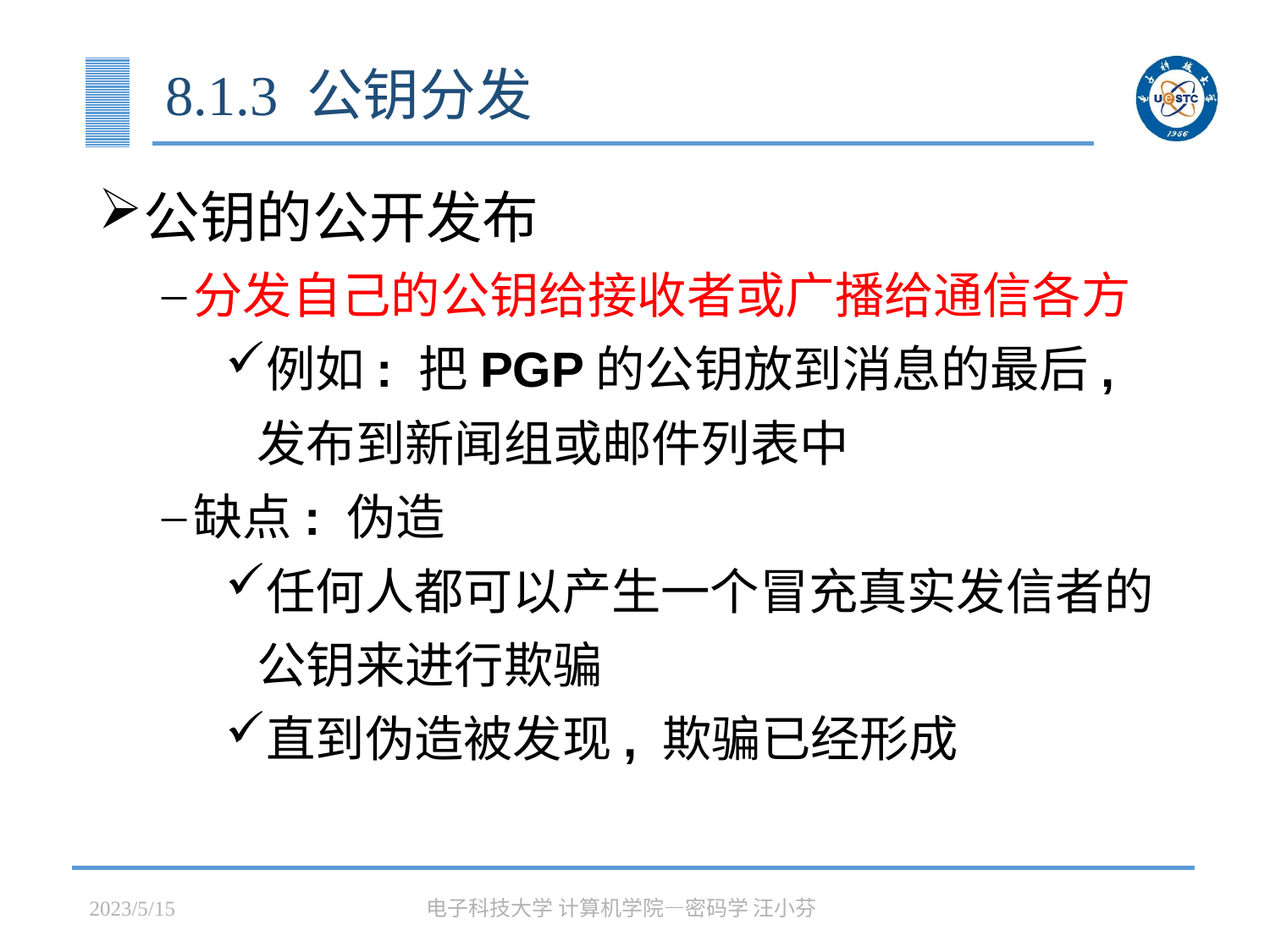

# 8.1.3 公钥分发
公钥的公开发布
分发自己的公钥给接收者或广播给通信各方
例如: 把PGP的公钥放到消息的最后, 发布到新闻组或邮件列表中
缺点: 伪造
任何人都可以产生一个冒充真实发信者的公钥来进行欺骗
直到伪造被发现, 欺骗已经形成

2023/5/15
电子科技大学 计算机学院—密码学 汪小芬